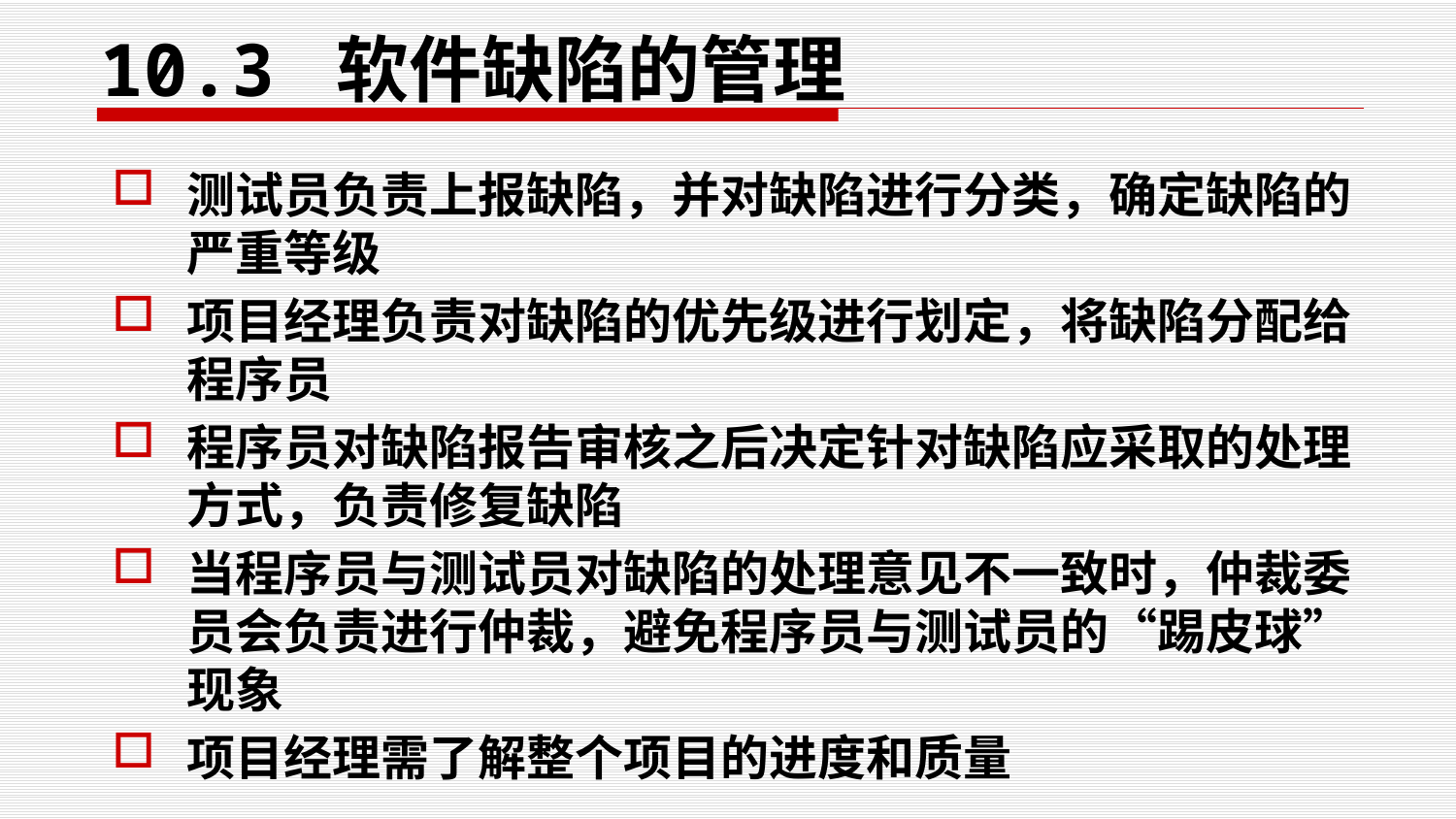

# 10.3 软件缺陷的管理
测试员负责上报缺陷，并对缺陷进行分类，确定缺陷的严重等级
项目经理负责对缺陷的优先级进行划定，将缺陷分配给程序员
程序员对缺陷报告审核之后决定针对缺陷应采取的处理方式，负责修复缺陷
当程序员与测试员对缺陷的处理意见不一致时，仲裁委员会负责进行仲裁，避免程序员与测试员的“踢皮球”现象
项目经理需了解整个项目的进度和质量